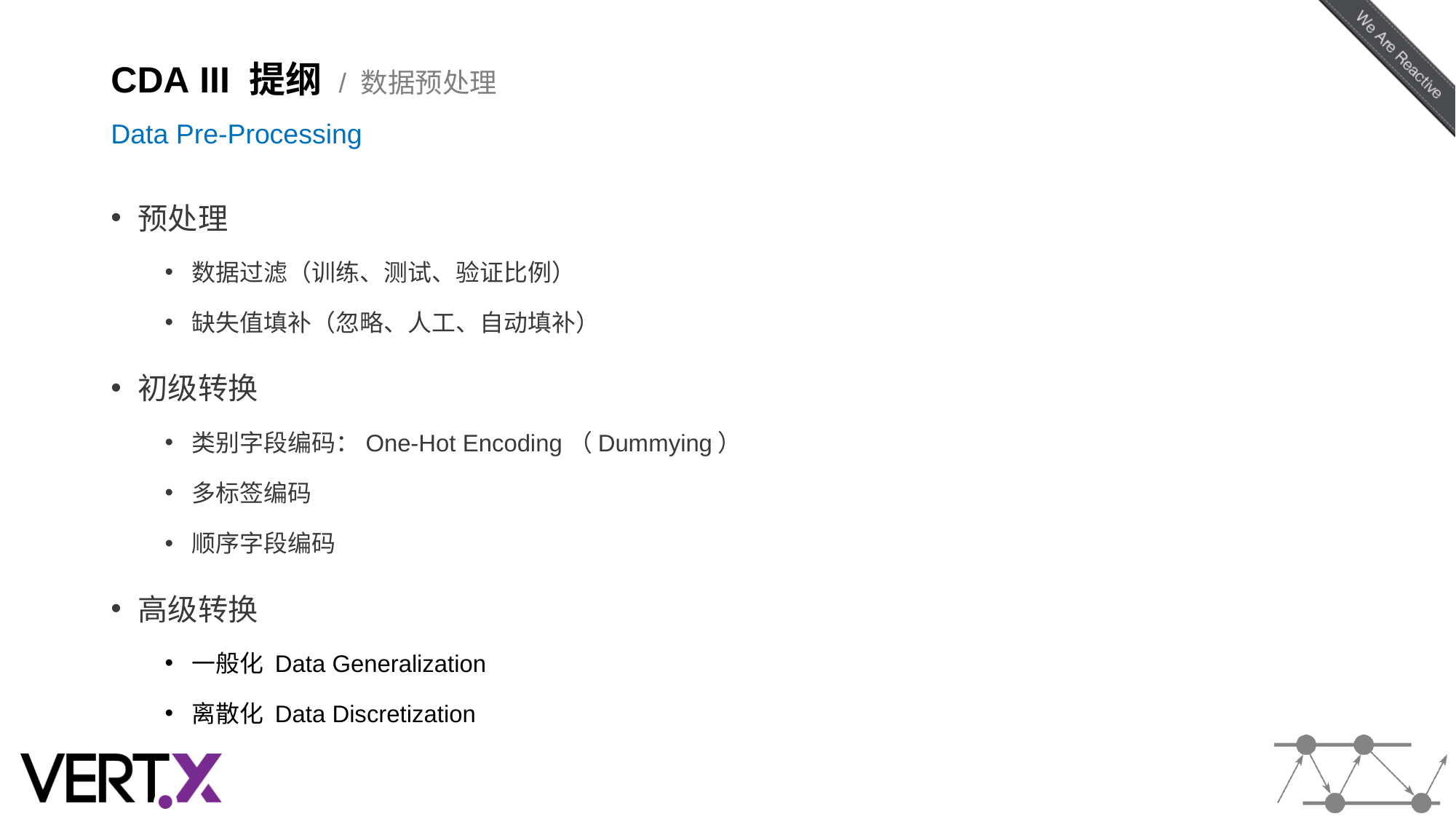

# CDA III 提纲 / 数据预处理 Data Pre-Processing
预处理
数据过滤（训练、测试、验证比例）
缺失值填补（忽略、人工、自动填补）
初级转换
类别字段编码：One-Hot Encoding（Dummying）
多标签编码
顺序字段编码
高级转换
一般化 Data Generalization
离散化 Data Discretization